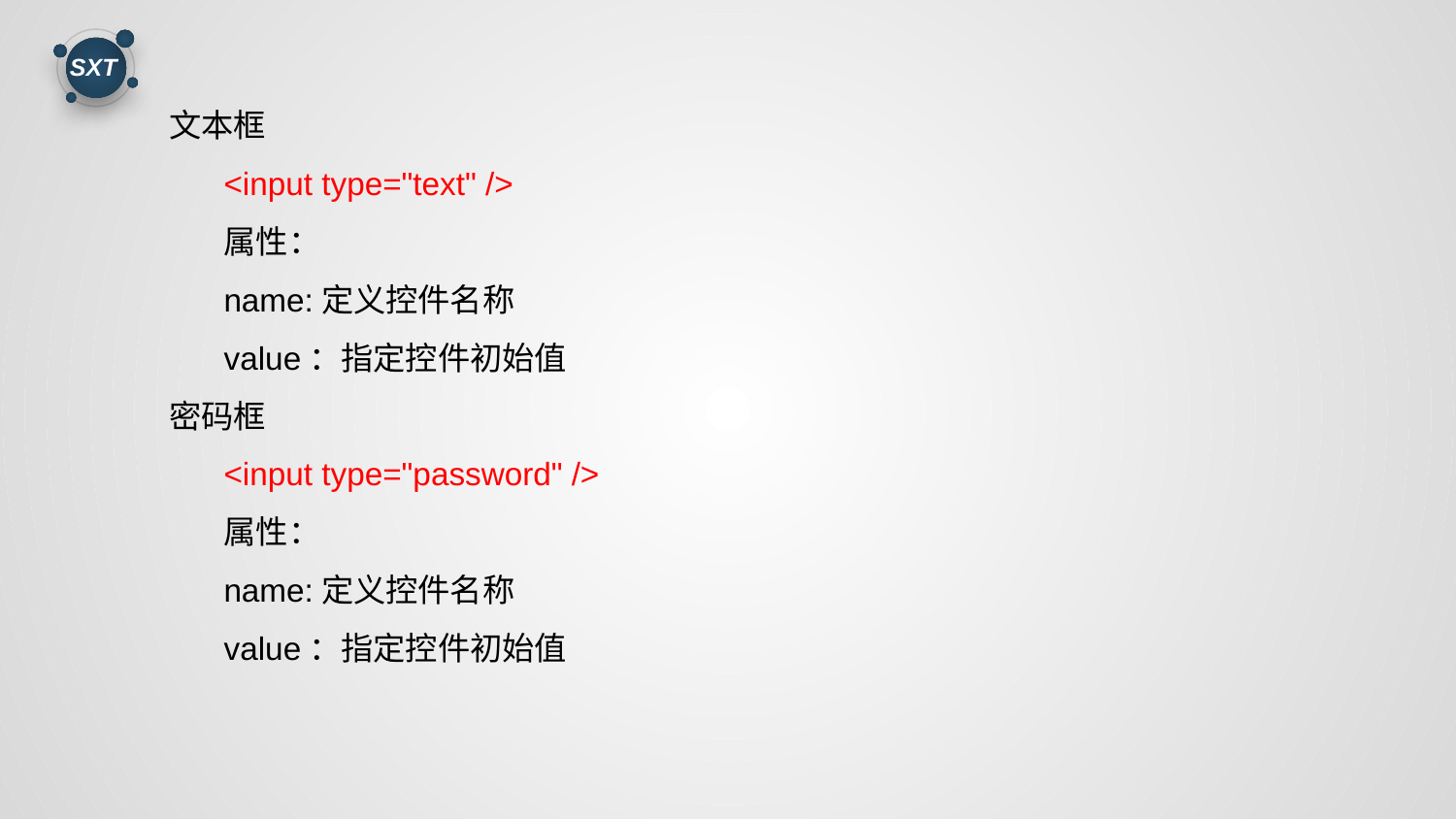

文本框
<input type="text" />
属性：
name:定义控件名称
value：指定控件初始值
密码框
<input type="password" />
属性：
name:定义控件名称
value：指定控件初始值